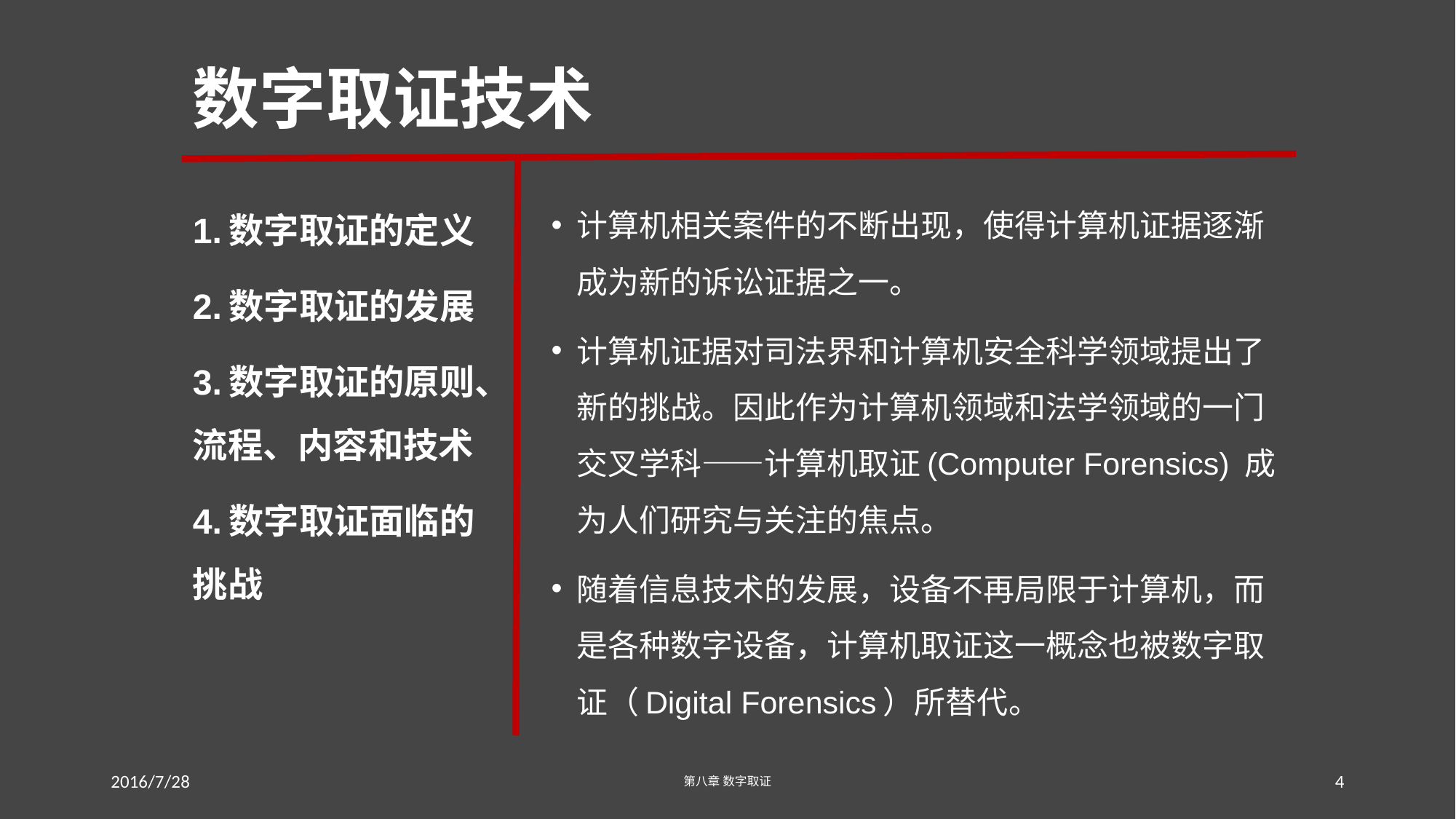

# 数字取证技术
1.数字取证的定义
2.数字取证的发展
3.数字取证的原则、流程、内容和技术
4.数字取证面临的挑战
计算机相关案件的不断出现，使得计算机证据逐渐成为新的诉讼证据之一。
计算机证据对司法界和计算机安全科学领域提出了新的挑战。因此作为计算机领域和法学领域的一门交叉学科——计算机取证(Computer Forensics) 成为人们研究与关注的焦点。
随着信息技术的发展，设备不再局限于计算机，而是各种数字设备，计算机取证这一概念也被数字取证（Digital Forensics）所替代。
2016/7/28
第八章 数字取证
4